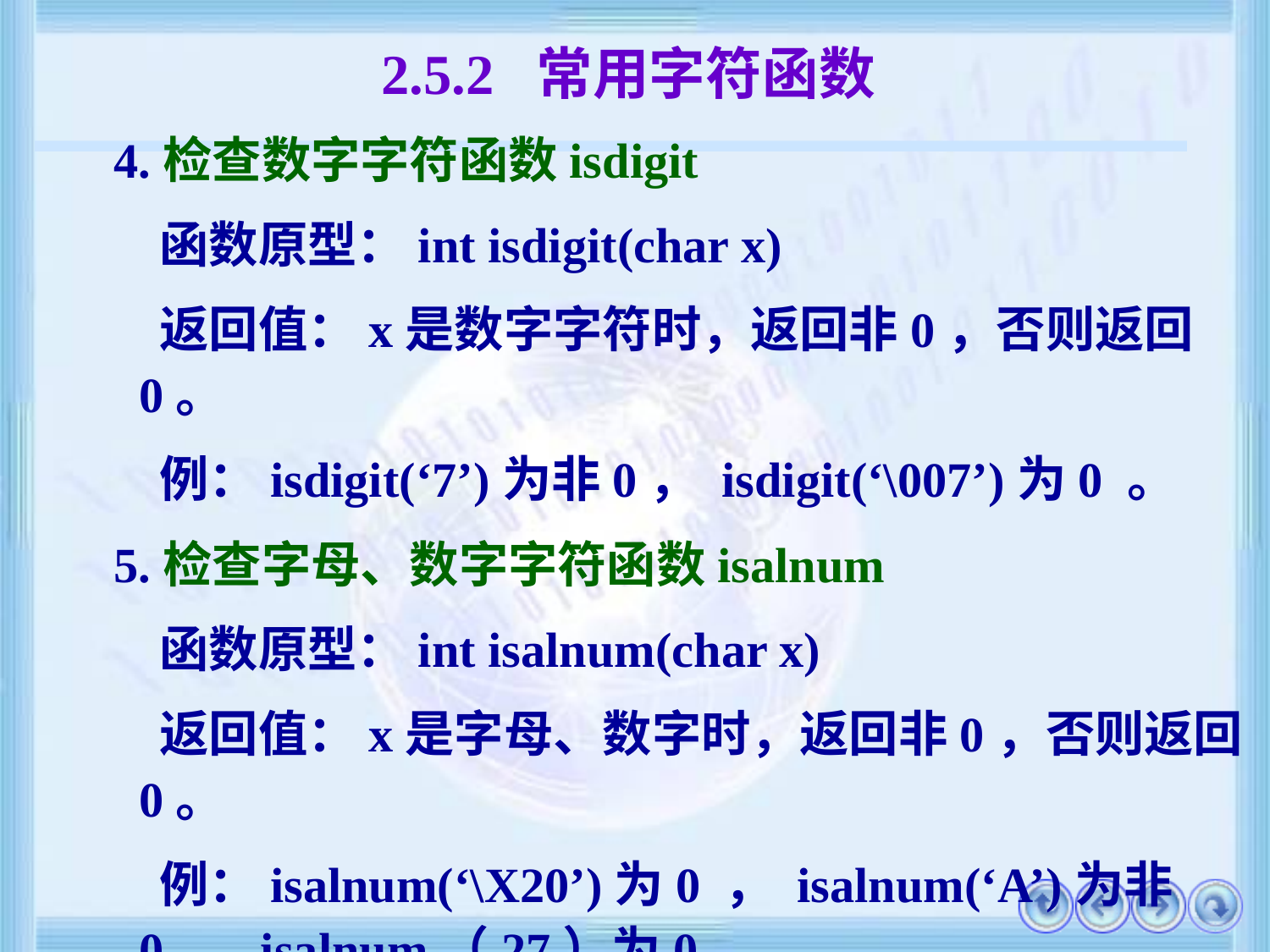

# 2.5.2  常用字符函数
4.检查数字字符函数isdigit
   函数原型：int isdigit(char x)
   返回值：x是数字字符时，返回非0，否则返回0。
   例：isdigit(‘7’)为非0， isdigit(‘\007’)为0 。
5.检查字母、数字字符函数isalnum
   函数原型：int isalnum(char x)
   返回值：x是字母、数字时，返回非0，否则返回0。
   例：isalnum(‘\X20’)为0 ， isalnum(‘A’)为非0 ， isalnum（27）为0 。